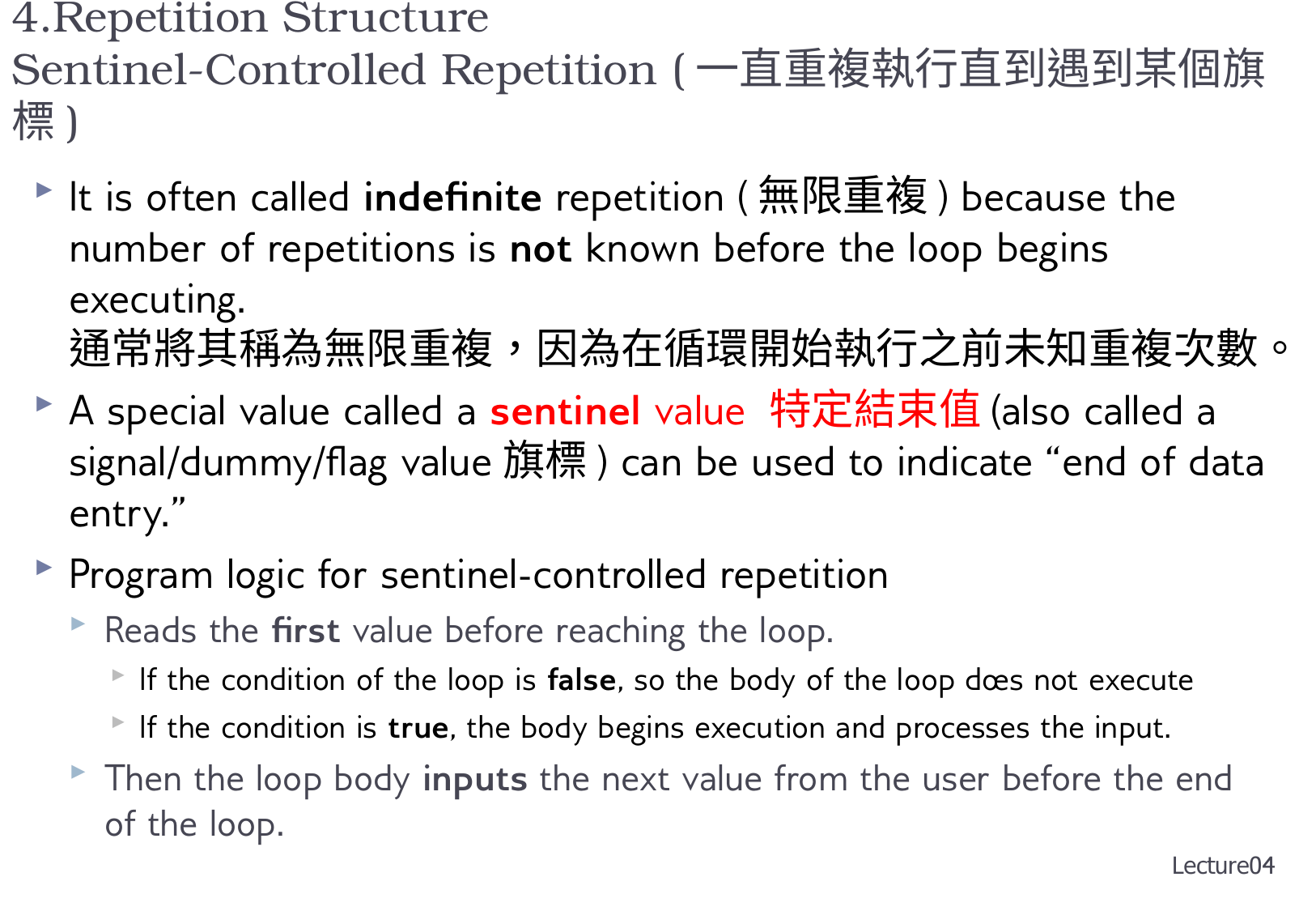

# 4.Repetition Structure Sentinel-Controlled Repetition (一直重複執行直到遇到某個旗標)
It is often called indefinite repetition (無限重複) because the number of repetitions is not known before the loop begins executing.
通常將其稱為無限重複，因為在循環開始執行之前未知重複次數。
A special value called a sentinel value 特定結束值(also called a signal/dummy/flag value旗標) can be used to indicate “end of data entry.”
Program logic for sentinel-controlled repetition
Reads the first value before reaching the loop.
If the condition of the loop is false, so the body of the loop does not execute
If the condition is true, the body begins execution and processes the input.
Then the loop body inputs the next value from the user before the end of the loop.

45
Lecture04